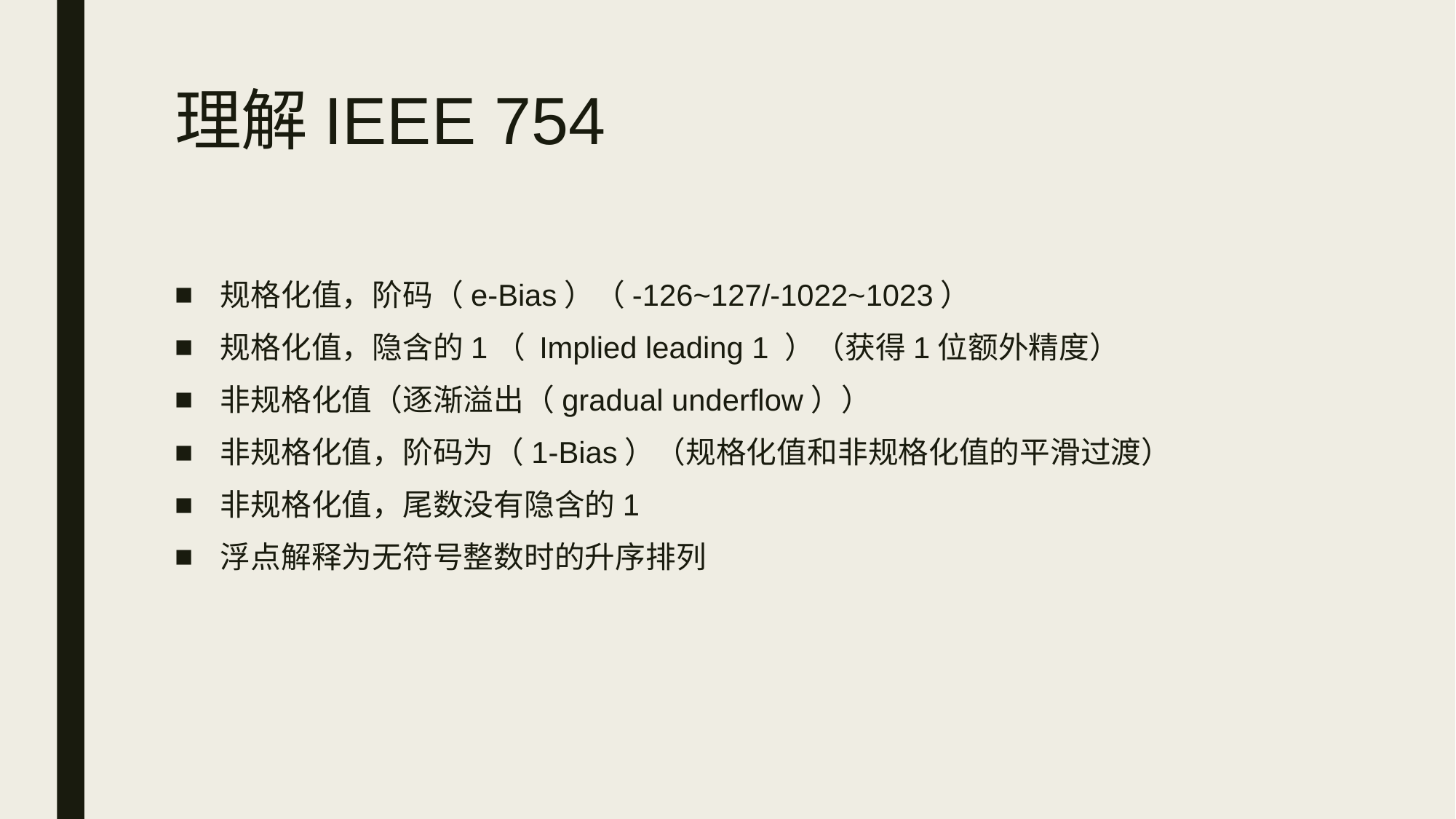

# 理解IEEE 754
规格化值，阶码（e-Bias）（-126~127/-1022~1023）
规格化值，隐含的1（ Implied leading 1 ）（获得1位额外精度）
非规格化值（逐渐溢出（gradual underflow））
非规格化值，阶码为（1-Bias）（规格化值和非规格化值的平滑过渡）
非规格化值，尾数没有隐含的1
浮点解释为无符号整数时的升序排列